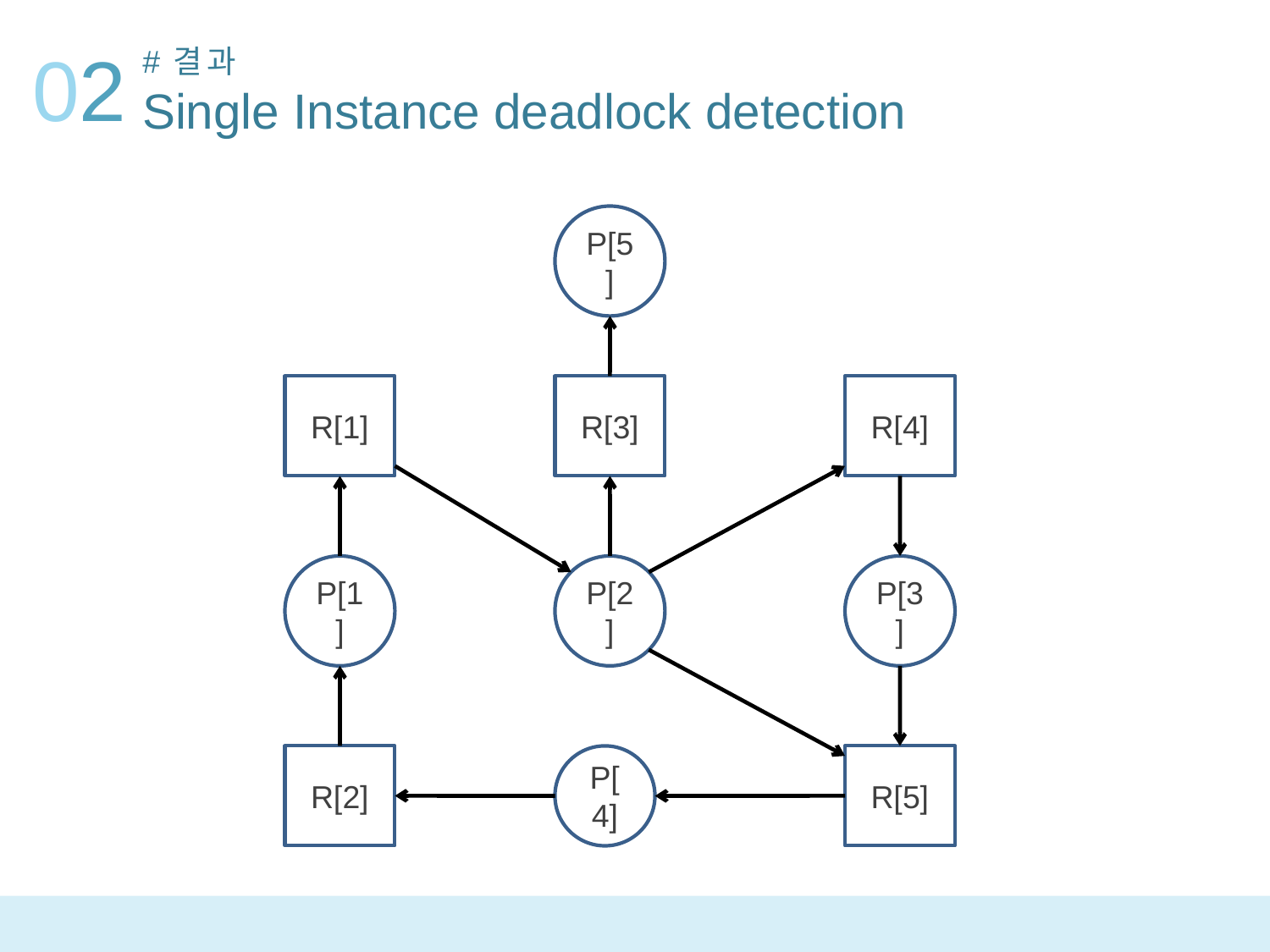

02
#결과
Single Instance deadlock detection
P[5]
R[1]
R[3]
R[4]
P[2]
P[3]
P[1]
R[2]
R[5]
P[4]